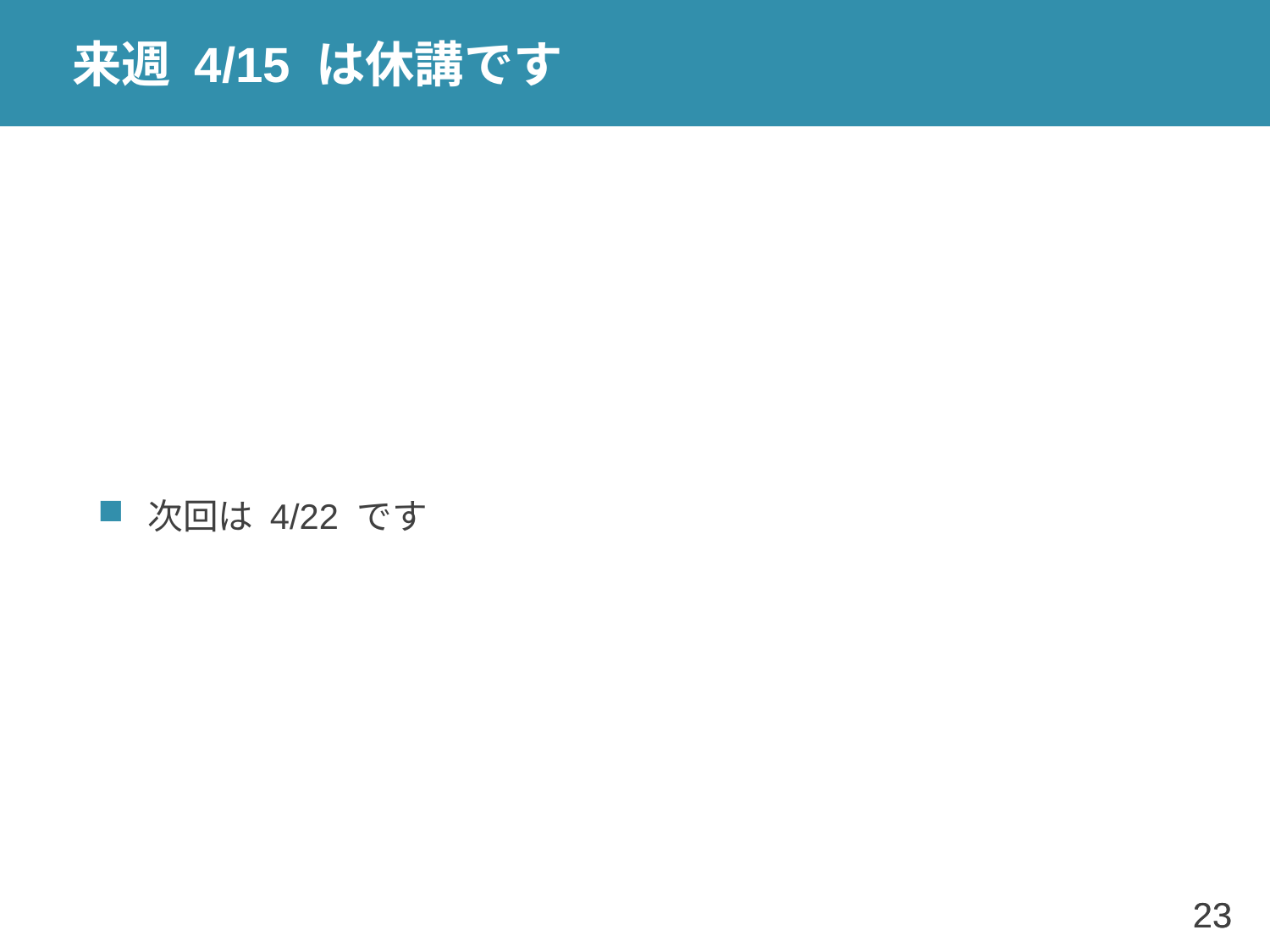

# 来週 4/15 は休講です
次回は 4/22 です